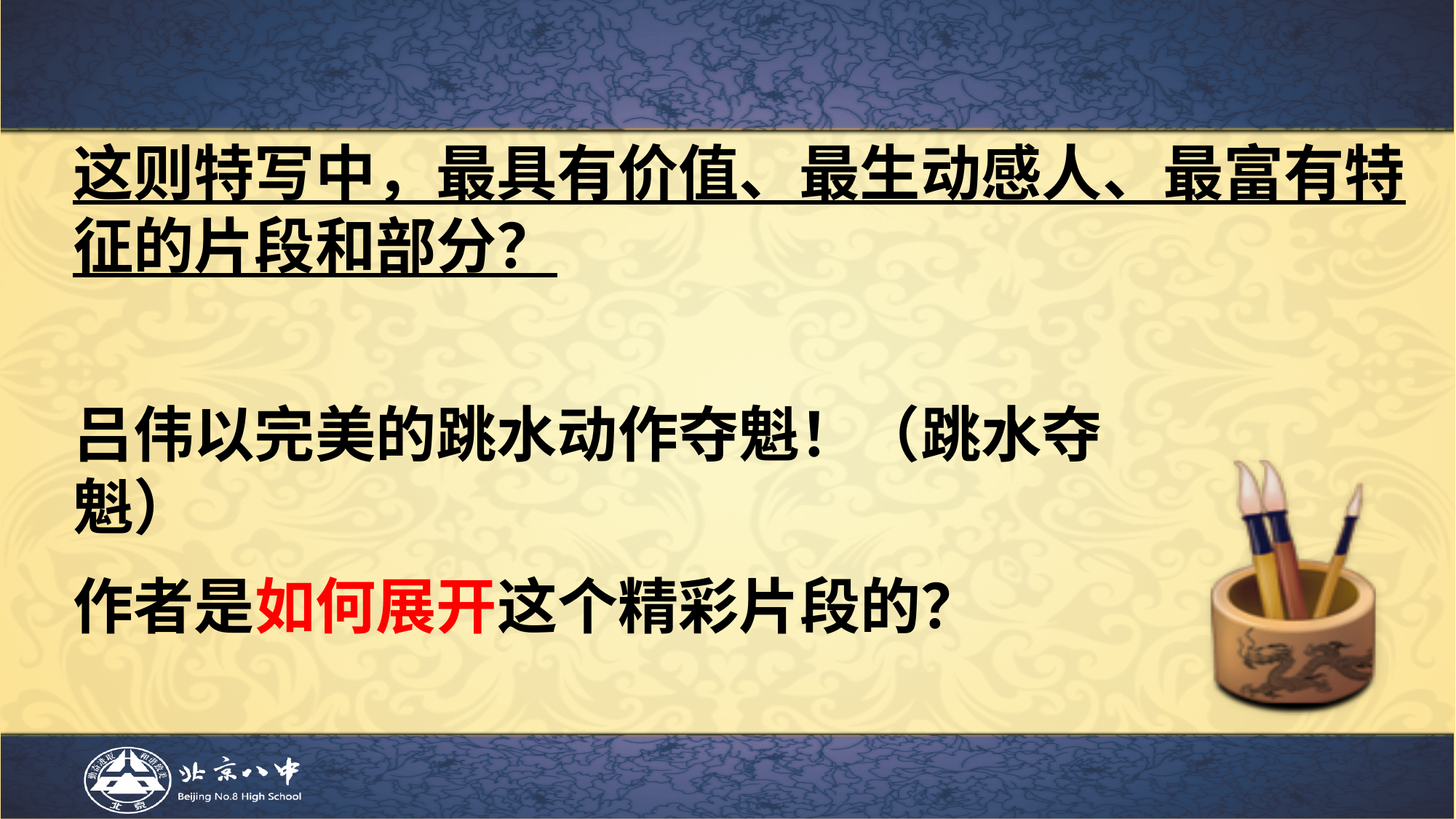

这则特写中，最具有价值、最生动感人、最富有特征的片段和部分？
吕伟以完美的跳水动作夺魁！（跳水夺魁）
作者是如何展开这个精彩片段的？